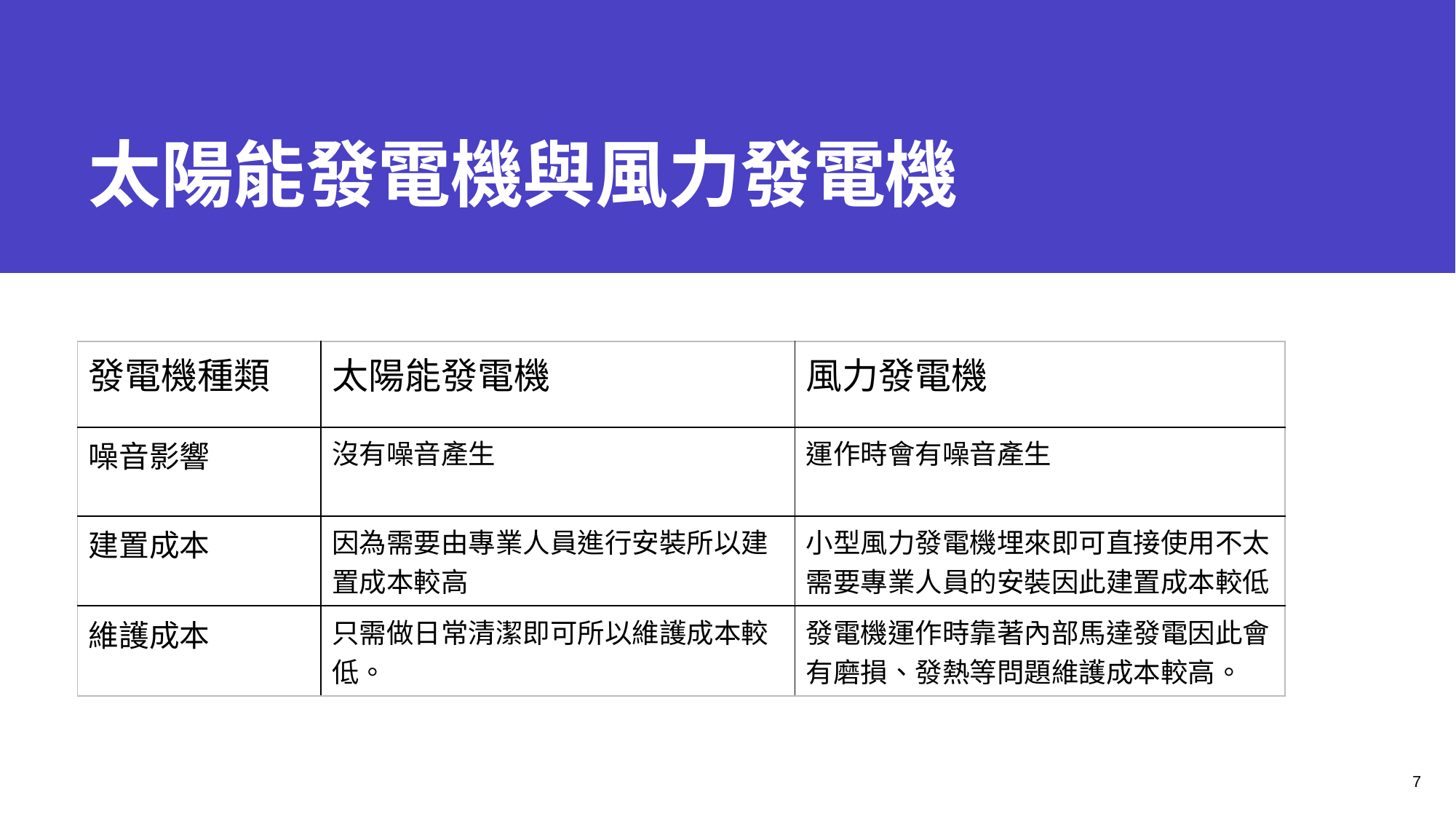

# 太陽能發電機與風力發電機
| 發電機種類 | 太陽能發電機 | 風力發電機 |
| --- | --- | --- |
| 噪音影響 | 沒有噪音產生 | 運作時會有噪音產生 |
| 建置成本 | 因為需要由專業人員進行安裝所以建置成本較高 | 小型風力發電機埋來即可直接使用不太需要專業人員的安裝因此建置成本較低 |
| 維護成本 | 只需做日常清潔即可所以維護成本較低。 | 發電機運作時靠著內部馬達發電因此會有磨損、發熱等問題維護成本較高。 |
簡報標題
7